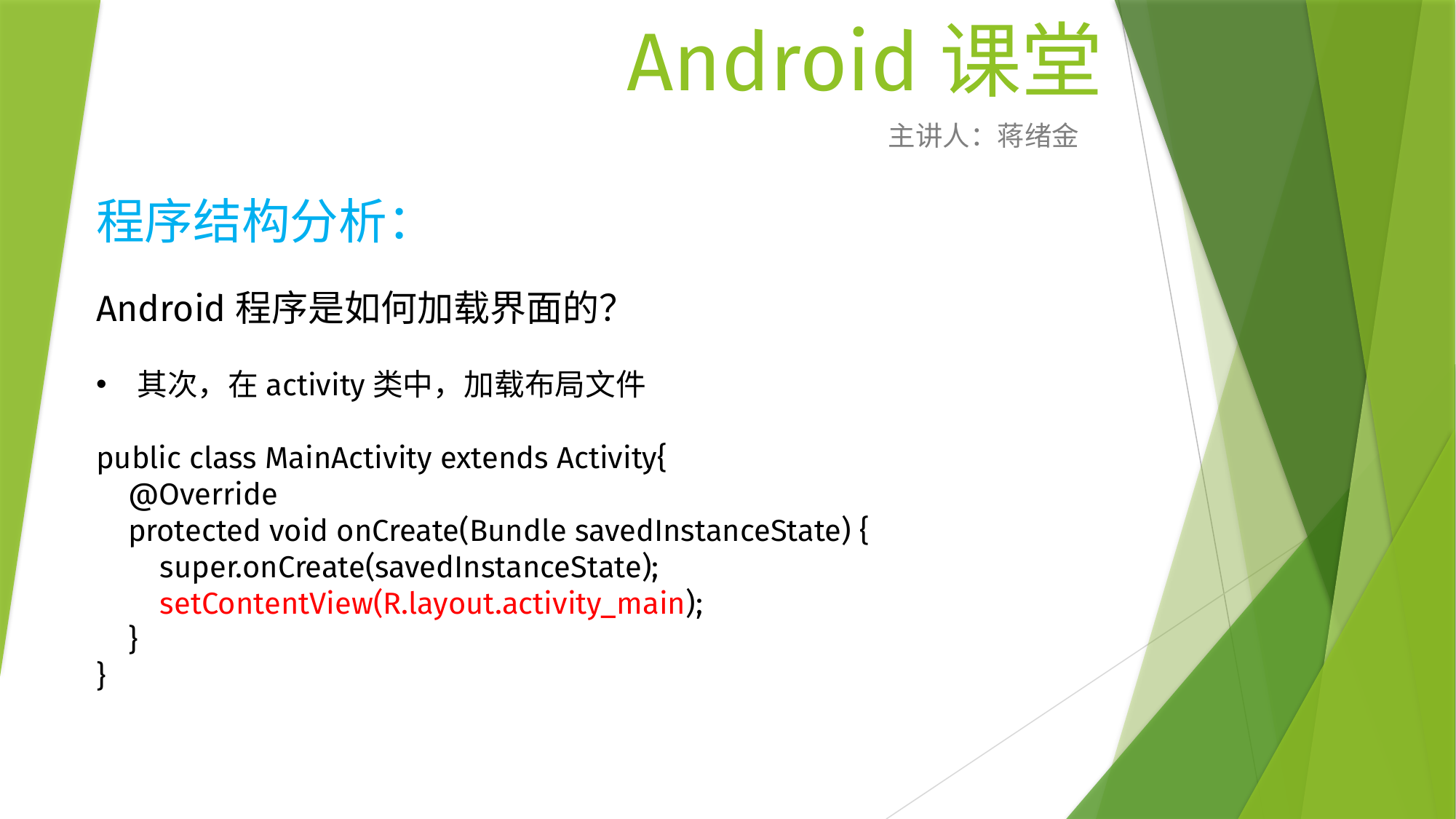

# Android课堂
主讲人：蒋绪金
程序结构分析：

Android程序是如何加载界面的？

其次，在activity类中，加载布局文件

public class MainActivity extends Activity{
    @Override
    protected void onCreate(Bundle savedInstanceState) {
        super.onCreate(savedInstanceState);
        setContentView(R.layout.activity_main);
    }
}